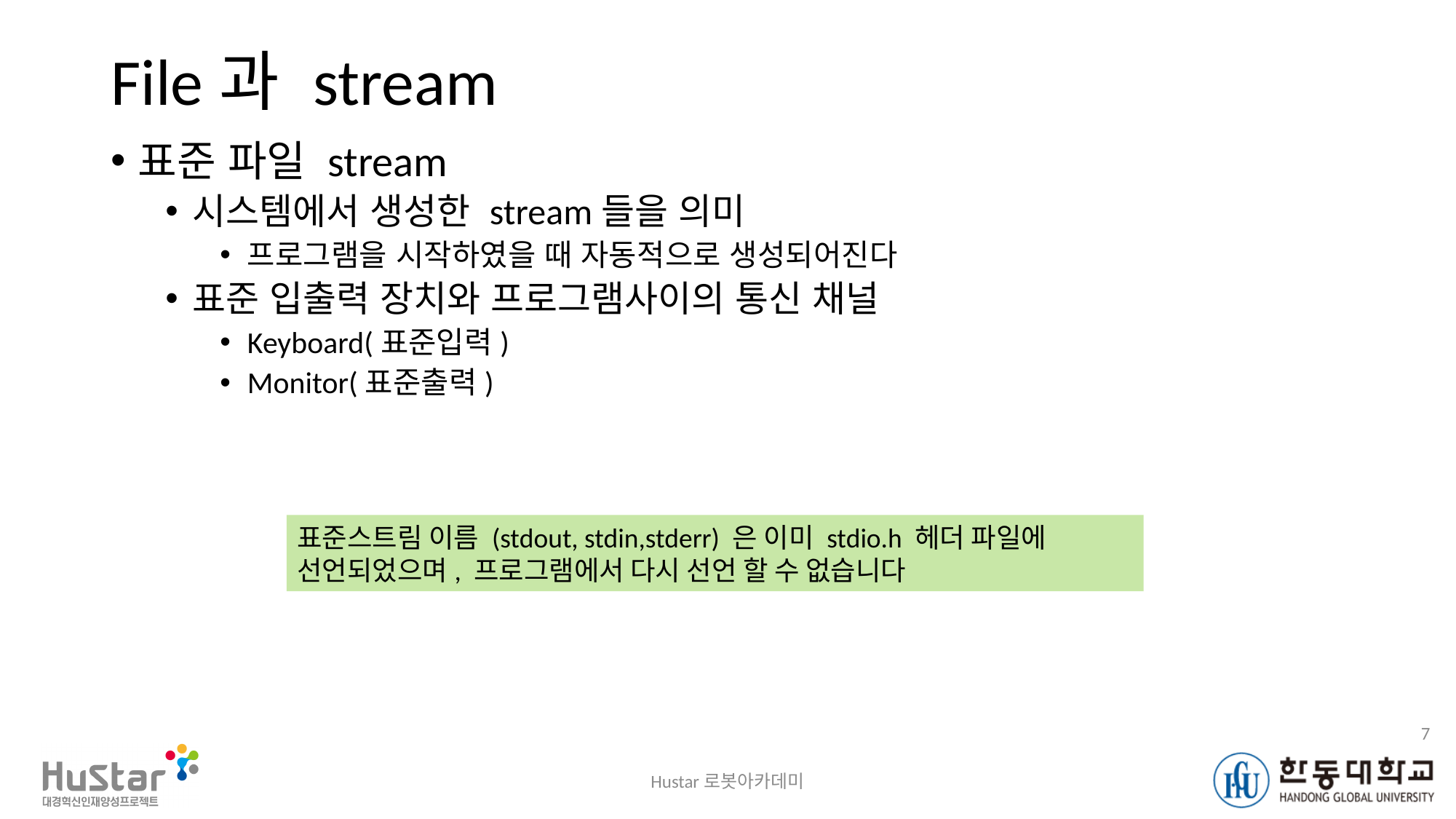

# File과 stream
표준 파일 stream
시스템에서 생성한 stream들을 의미
프로그램을 시작하였을 때 자동적으로 생성되어진다
표준 입출력 장치와 프로그램사이의 통신 채널
Keyboard(표준입력)
Monitor(표준출력)
표준스트림 이름 (stdout, stdin,stderr) 은 이미 stdio.h 헤더 파일에 선언되었으며, 프로그램에서 다시 선언 할 수 없습니다
7
Hustar로봇아카데미